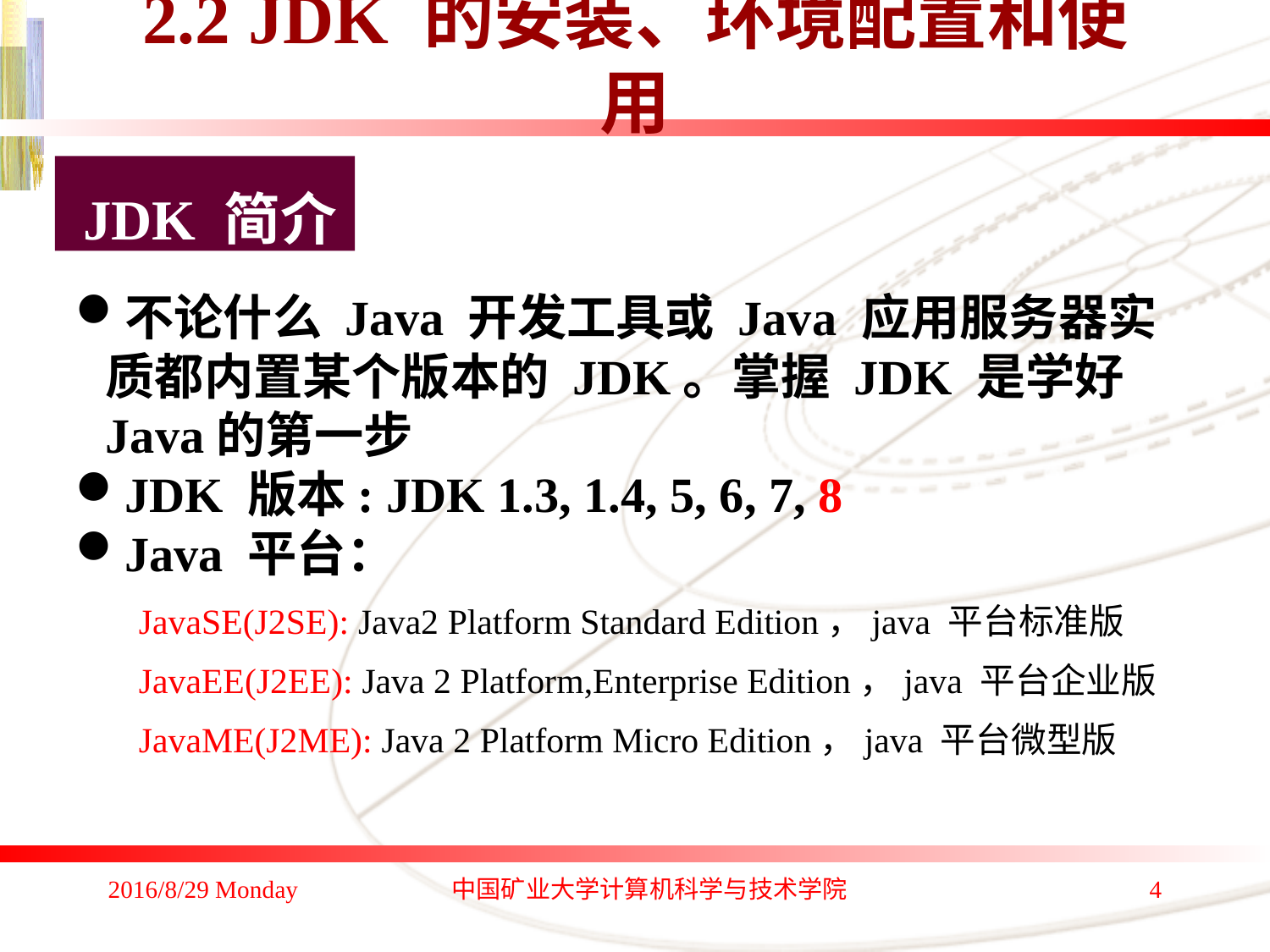

# 2.2 JDK 的安装、环境配置和使用
  JDK 简介
不论什么 Java 开发工具或 Java 应用服务器实质都内置某个版本的 JDK。掌握 JDK 是学好 Java的第一步
JDK 版本: JDK 1.3, 1.4, 5, 6, 7, 8
Java 平台：
JavaSE(J2SE): Java2 Platform Standard Edition，java 平台标准版
JavaEE(J2EE): Java 2 Platform,Enterprise Edition，java 平台企业版
JavaME(J2ME): Java 2 Platform Micro Edition，java 平台微型版

2016/8/29 Monday
中国矿业大学计算机科学与技术学院
4